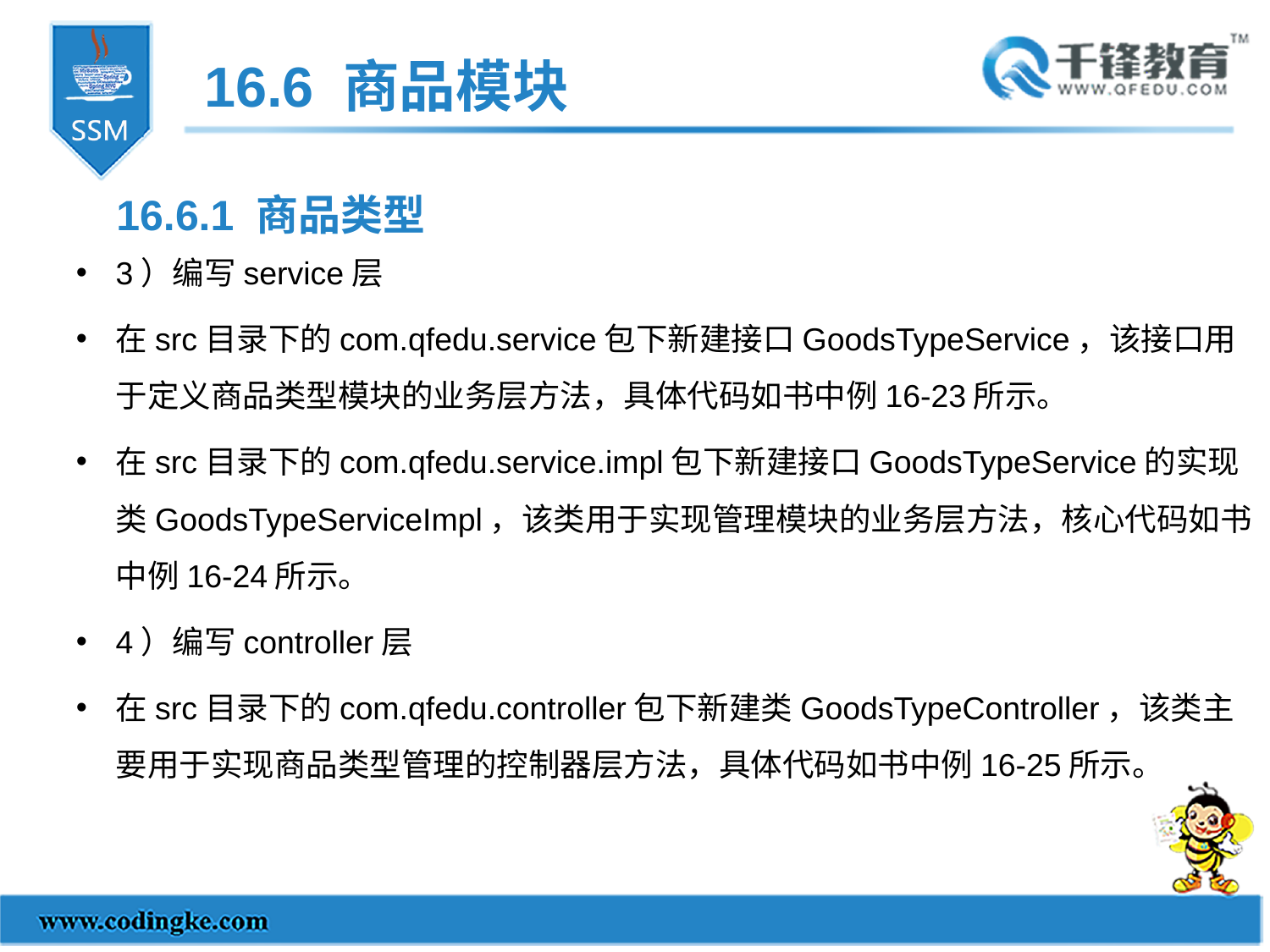

16.6 商品模块
16.6.1 商品类型
3）编写service层
在src目录下的com.qfedu.service包下新建接口GoodsTypeService，该接口用于定义商品类型模块的业务层方法，具体代码如书中例16-23所示。
在src目录下的com.qfedu.service.impl包下新建接口GoodsTypeService的实现类GoodsTypeServiceImpl，该类用于实现管理模块的业务层方法，核心代码如书中例16-24所示。
4）编写controller层
在src目录下的com.qfedu.controller包下新建类GoodsTypeController，该类主要用于实现商品类型管理的控制器层方法，具体代码如书中例16-25所示。